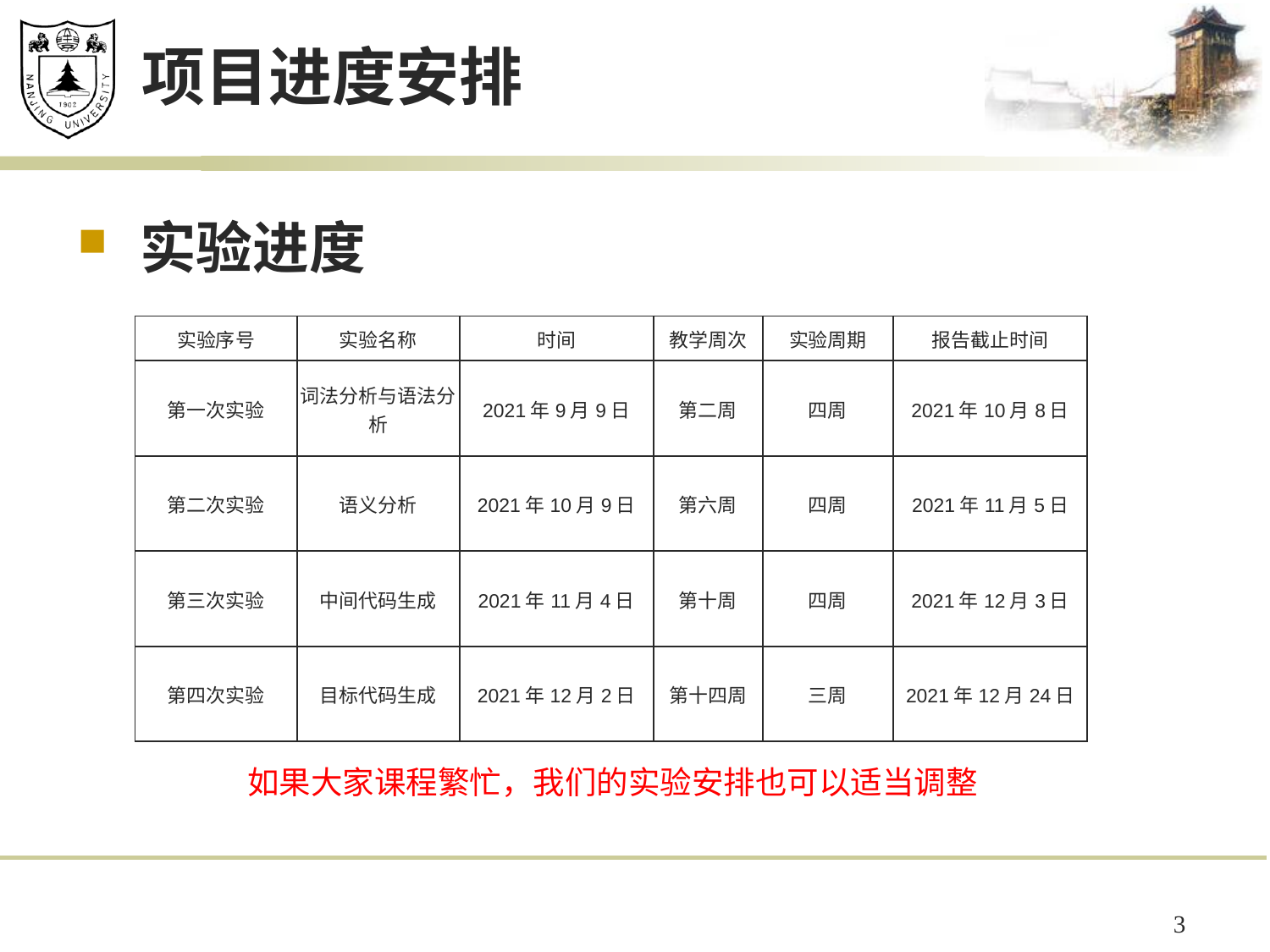

# 项目进度安排
实验进度

| 实验序号 | 实验名称 | 时间 | 教学周次 | 实验周期 | 报告截止时间 |
| --- | --- | --- | --- | --- | --- |
| 第一次实验 | 词法分析与语法分析 | 2021年9月9日 | 第二周 | 四周 | 2021年10月8日 |
| 第二次实验 | 语义分析 | 2021年10月9日 | 第六周 | 四周 | 2021年11月5日 |
| 第三次实验 | 中间代码生成 | 2021年11月4日 | 第十周 | 四周 | 2021年12月3日 |
| 第四次实验 | 目标代码生成 | 2021年12月2日 | 第十四周 | 三周 | 2021年12月24日 |
如果大家课程繁忙，我们的实验安排也可以适当调整